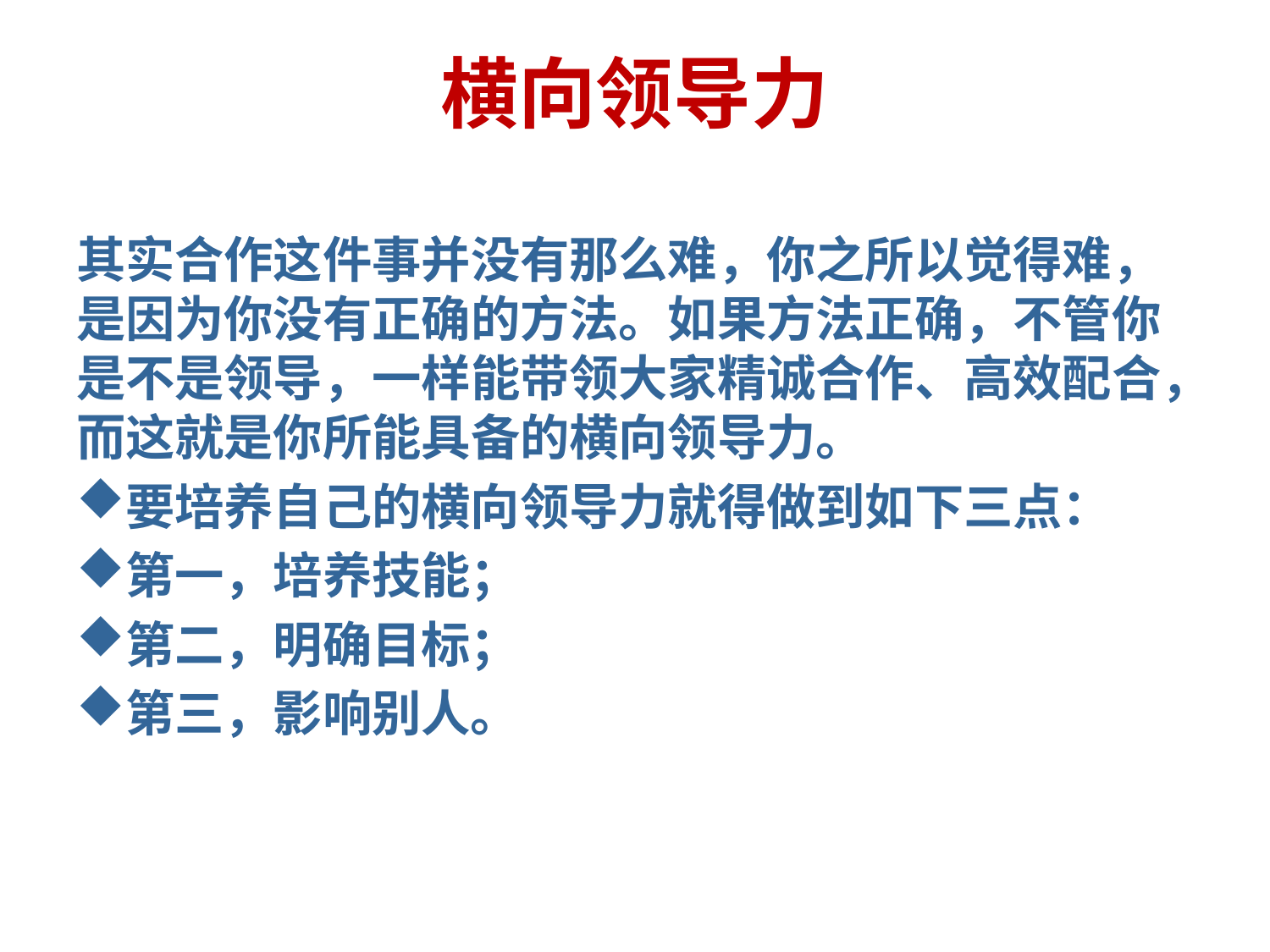

# 横向领导力
其实合作这件事并没有那么难，你之所以觉得难，是因为你没有正确的方法。如果方法正确，不管你是不是领导，一样能带领大家精诚合作、高效配合，而这就是你所能具备的横向领导力。
要培养自己的横向领导力就得做到如下三点：
第一，培养技能；
第二，明确目标；
第三，影响别人。